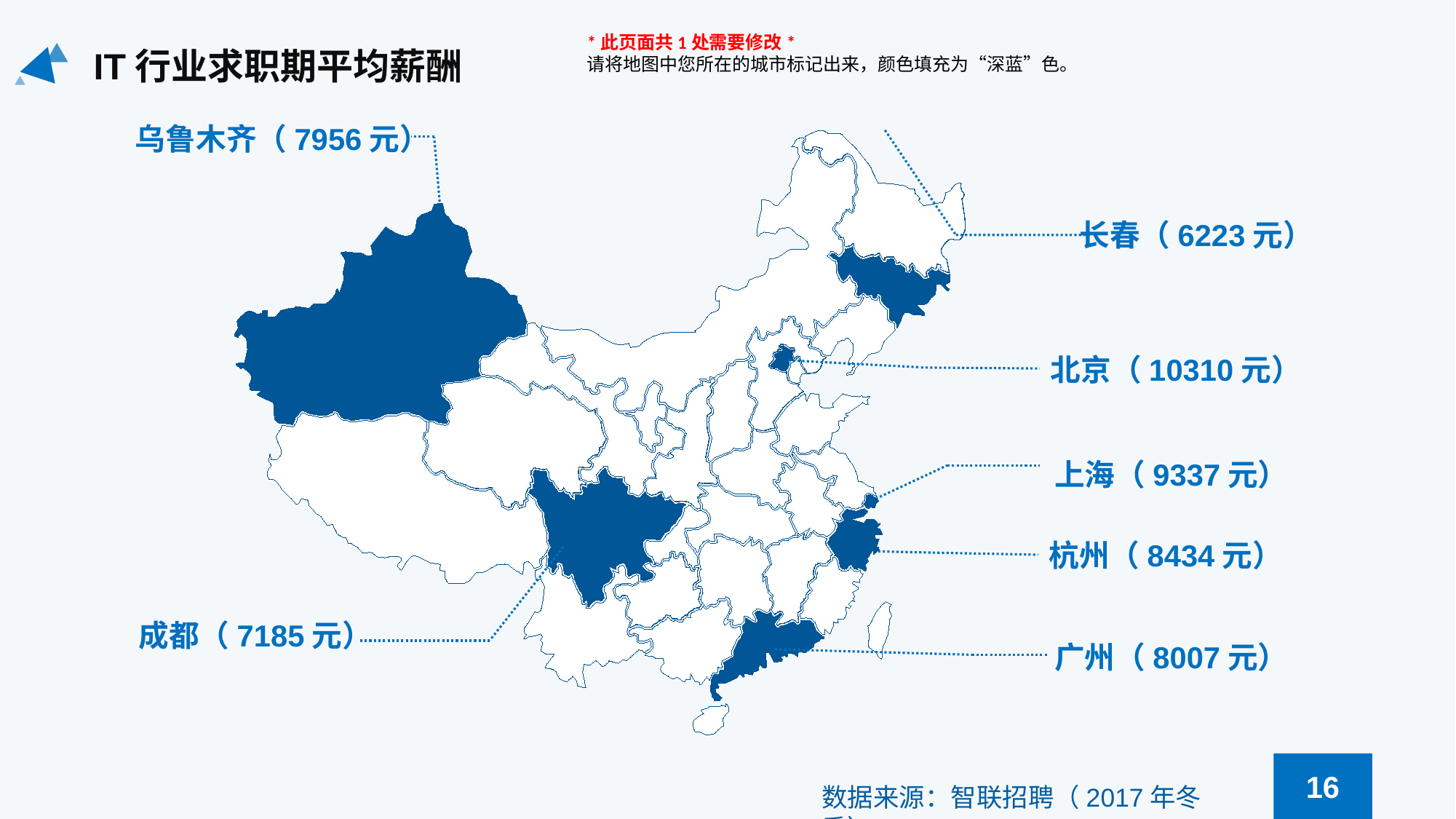

*此页面共1处需要修改*
请将地图中您所在的城市标记出来，颜色填充为“深蓝”色。
IT行业求职期平均薪酬

乌鲁木齐（7956元）

长春（6223元）

北京（10310元）

上海（9337元）
杭州（8434元）

成都（7185元）
广州（8007元）

16
数据来源：智联招聘（2017年冬季）